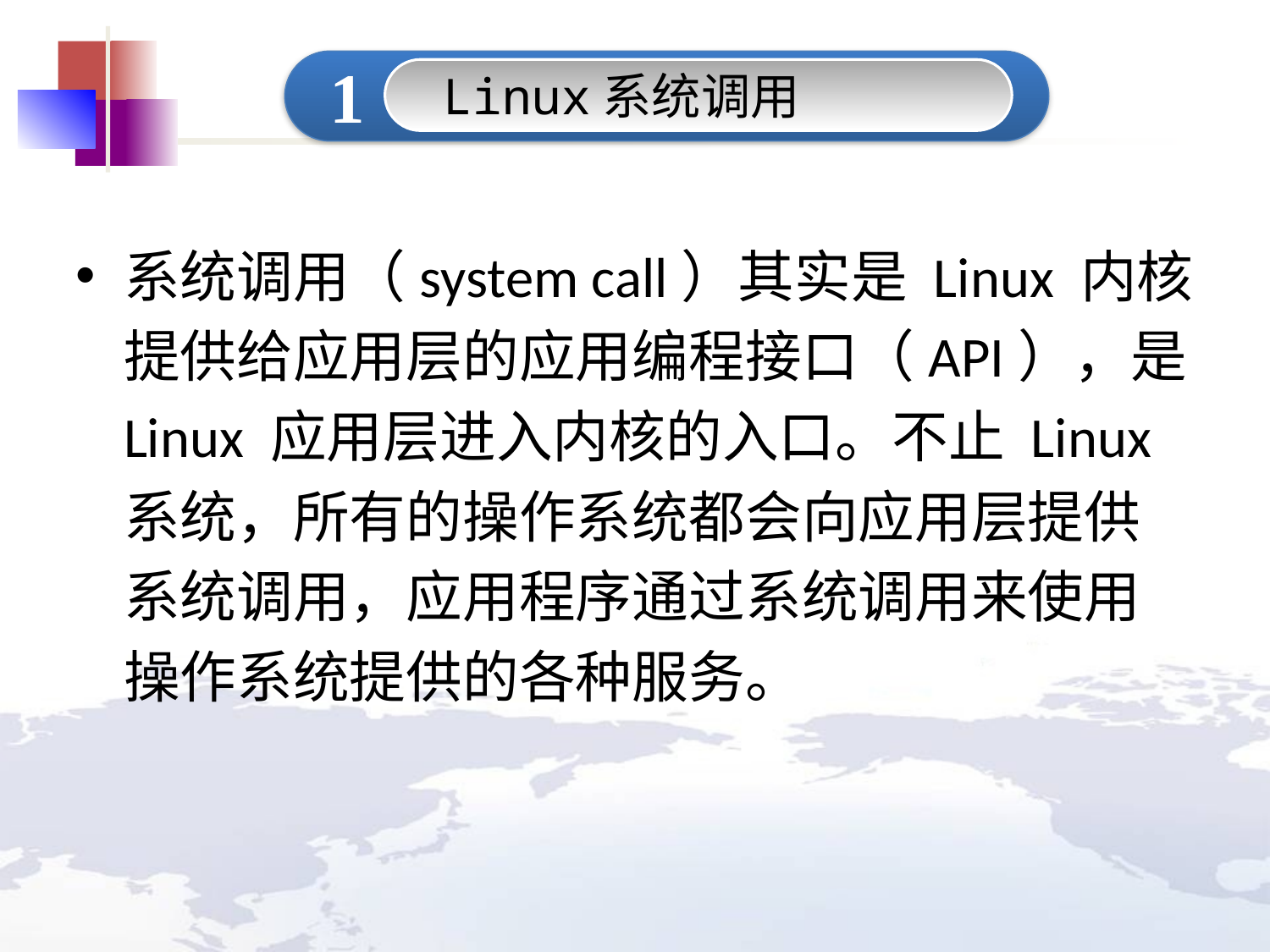

1

Linux系统调用
系统调用（system call）其实是 Linux 内核提供给应用层的应用编程接口（API），是 Linux 应用层进入内核的入口。不止 Linux 系统，所有的操作系统都会向应用层提供系统调用，应用程序通过系统调用来使用操作系统提供的各种服务。